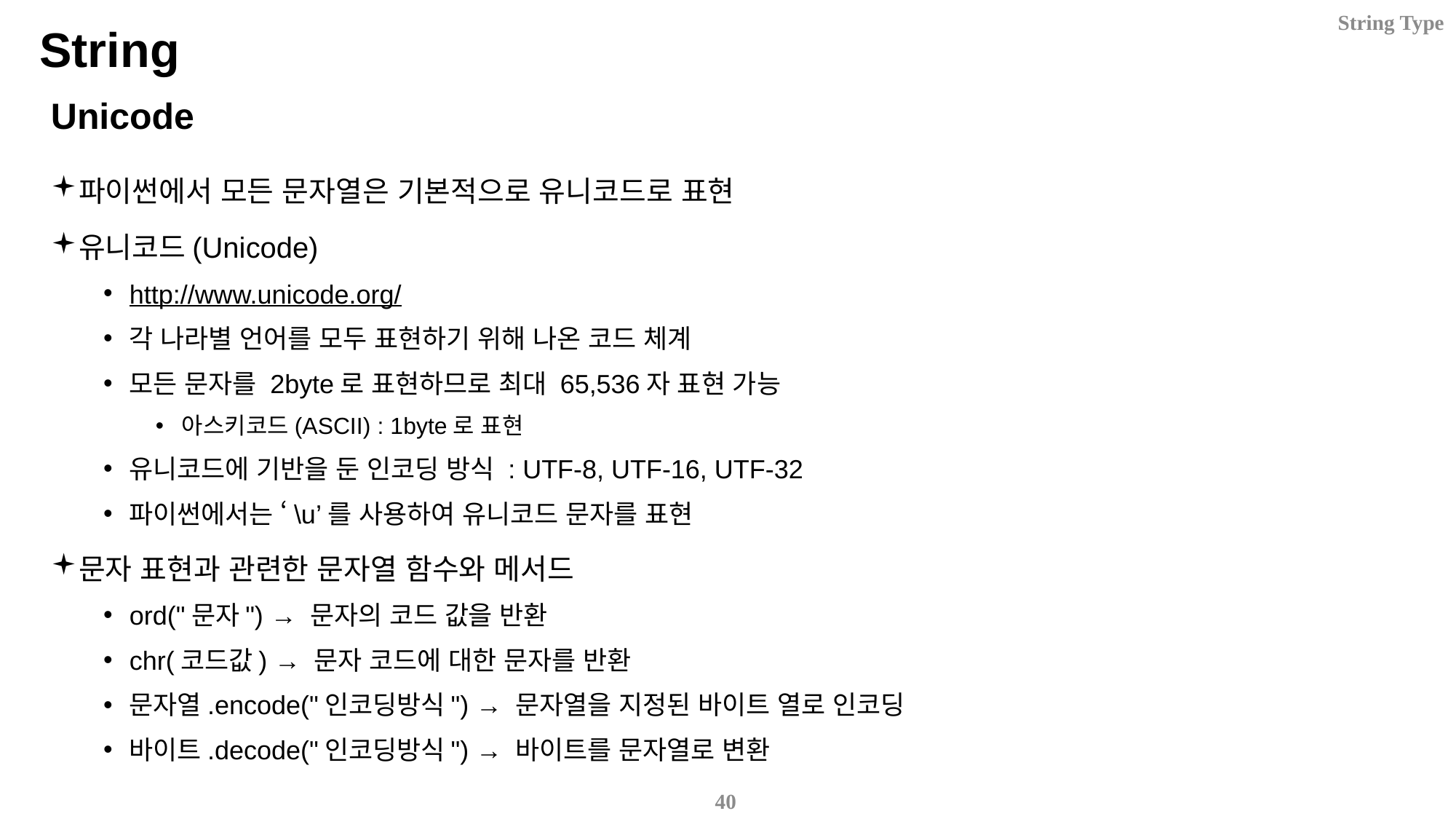

String Type
# String
Unicode
파이썬에서 모든 문자열은 기본적으로 유니코드로 표현
유니코드(Unicode)
http://www.unicode.org/
각 나라별 언어를 모두 표현하기 위해 나온 코드 체계
모든 문자를 2byte로 표현하므로 최대 65,536자 표현 가능
아스키코드(ASCII) : 1byte로 표현
유니코드에 기반을 둔 인코딩 방식 : UTF-8, UTF-16, UTF-32
파이썬에서는 ‘\u’를 사용하여 유니코드 문자를 표현
문자 표현과 관련한 문자열 함수와 메서드
ord("문자") → 문자의 코드 값을 반환
chr(코드값) → 문자 코드에 대한 문자를 반환
문자열.encode("인코딩방식") → 문자열을 지정된 바이트 열로 인코딩
바이트.decode("인코딩방식") → 바이트를 문자열로 변환

40